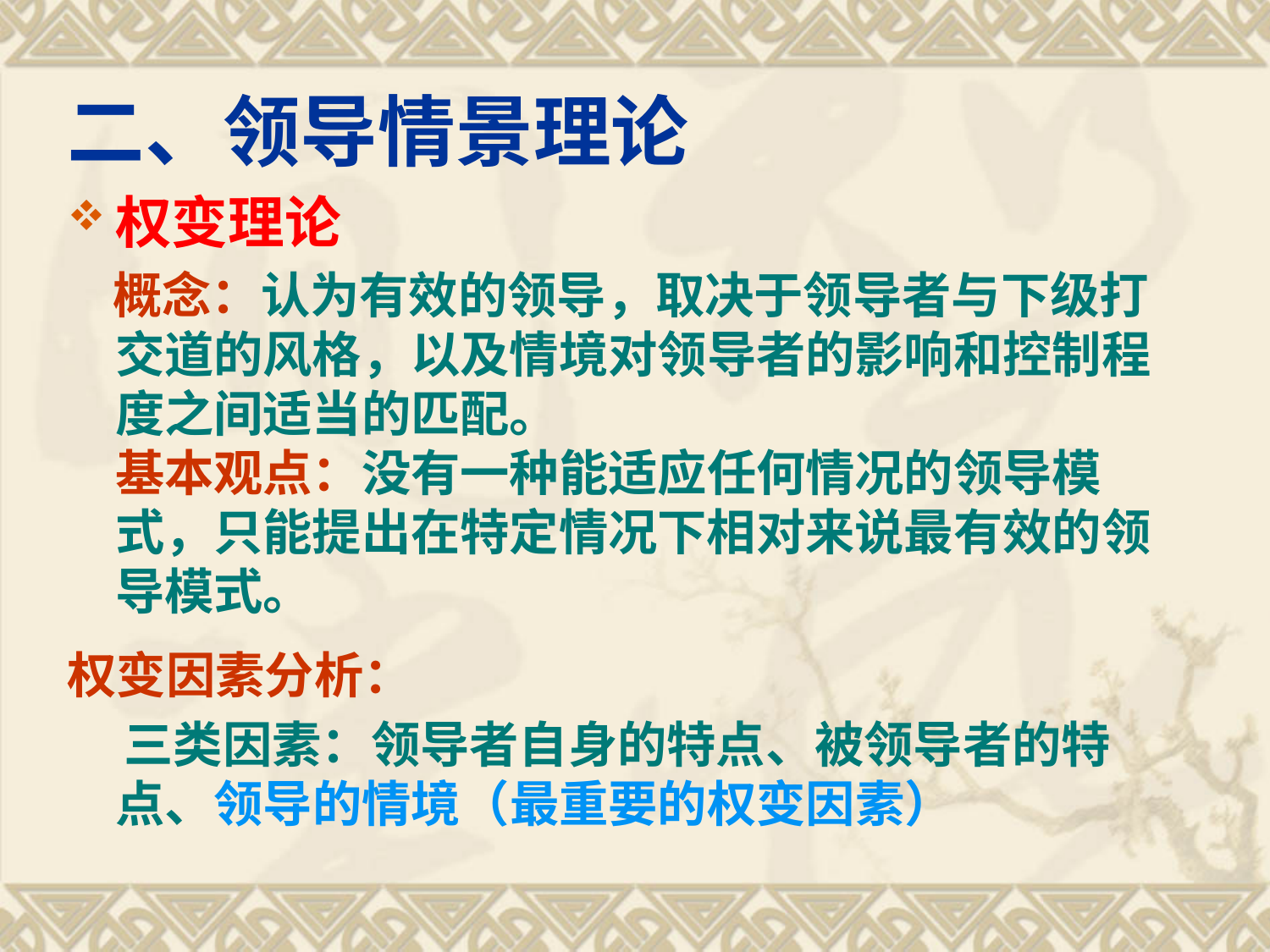

二、领导情景理论
权变理论
   概念：认为有效的领导，取决于领导者与下级打交道的风格，以及情境对领导者的影响和控制程度之间适当的匹配。
基本观点：没有一种能适应任何情况的领导模式，只能提出在特定情况下相对来说最有效的领导模式。
权变因素分析：
    三类因素：领导者自身的特点、被领导者的特点、领导的情境（最重要的权变因素）